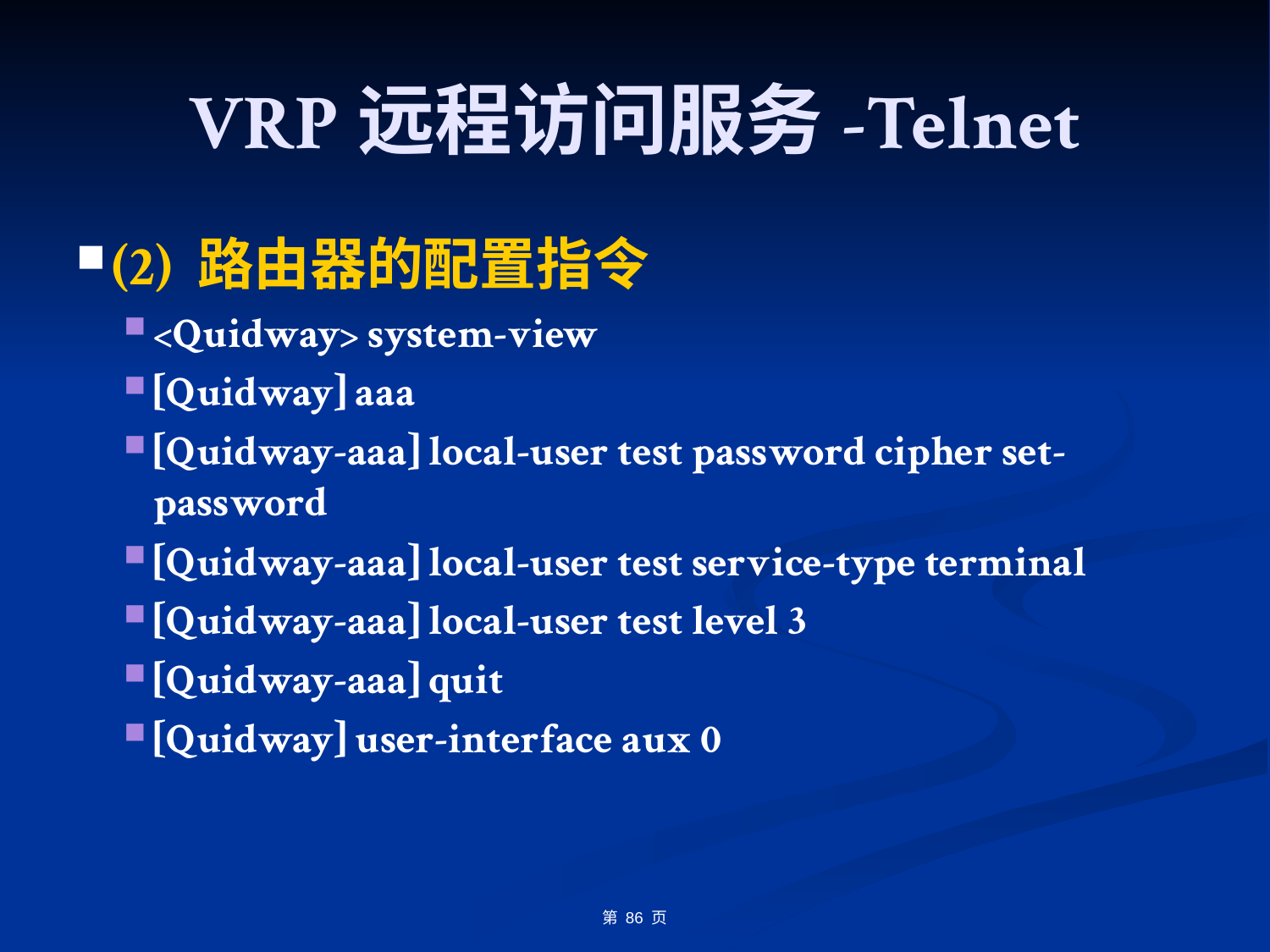

# VRP远程访问服务-Telnet
(2) 路由器的配置指令
<Quidway> system-view
[Quidway] aaa
[Quidway-aaa] local-user test password cipher set-password
[Quidway-aaa] local-user test service-type terminal
[Quidway-aaa] local-user test level 3
[Quidway-aaa] quit
[Quidway] user-interface aux 0

第 86 页